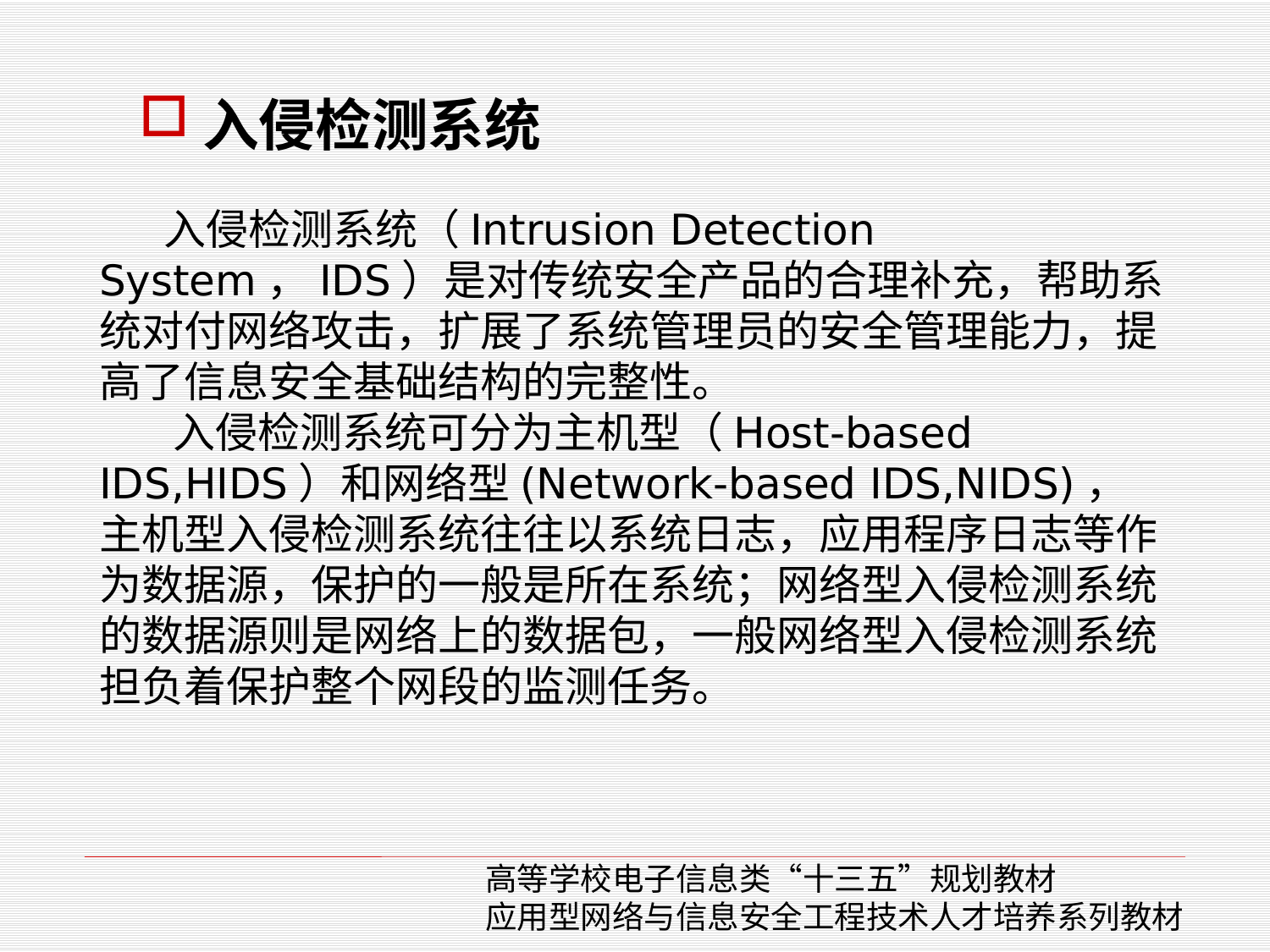

入侵检测系统
  入侵检测系统（Intrusion Detection System，IDS）是对传统安全产品的合理补充，帮助系统对付网络攻击，扩展了系统管理员的安全管理能力，提高了信息安全基础结构的完整性。
   入侵检测系统可分为主机型（Host-based IDS,HIDS）和网络型(Network-based IDS,NIDS)，主机型入侵检测系统往往以系统日志，应用程序日志等作为数据源，保护的一般是所在系统；网络型入侵检测系统的数据源则是网络上的数据包，一般网络型入侵检测系统担负着保护整个网段的监测任务。
高等学校电子信息类“十三五”规划教材
应用型网络与信息安全工程技术人才培养系列教材